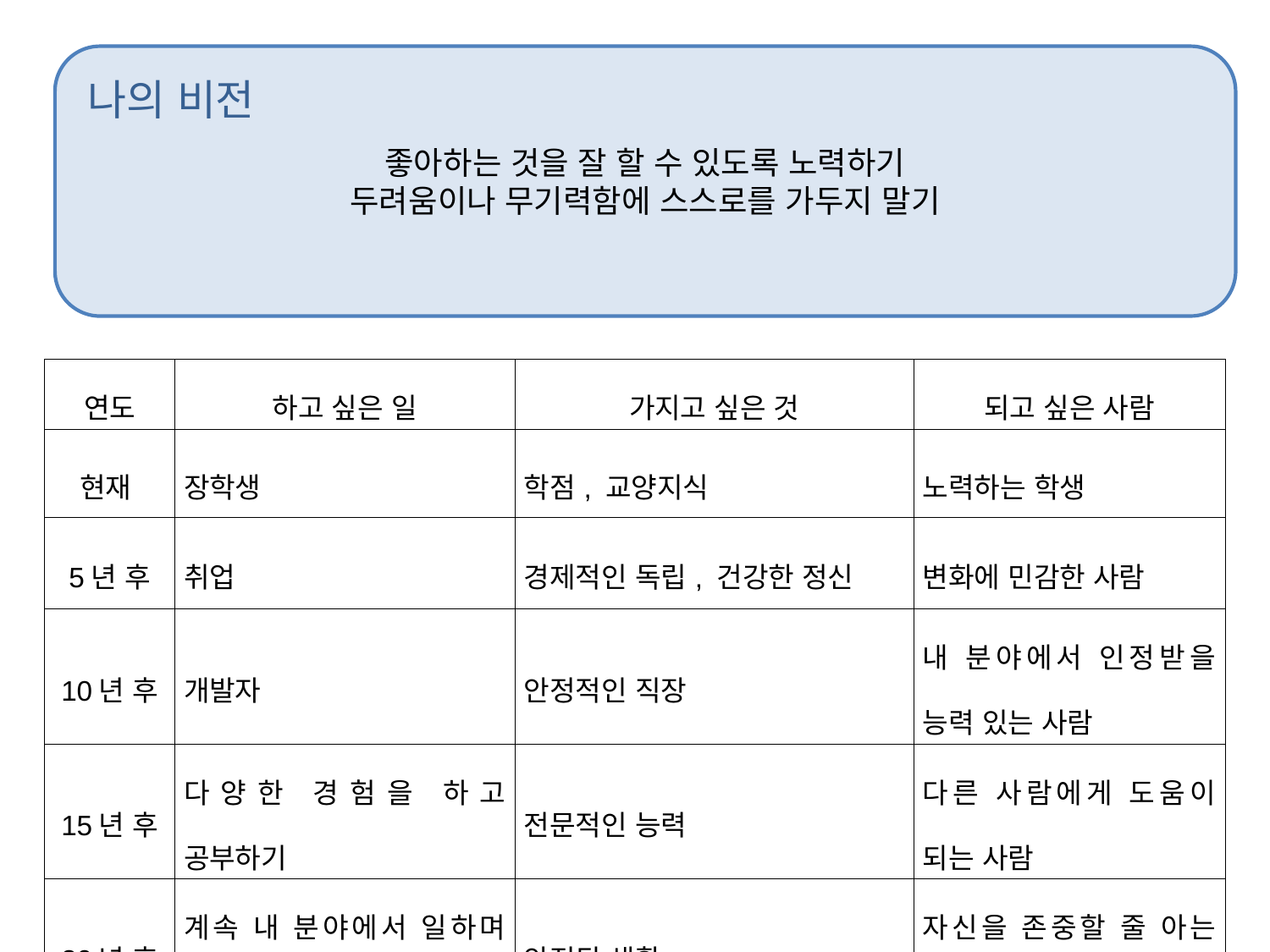

좋아하는 것을 잘 할 수 있도록 노력하기
두려움이나 무기력함에 스스로를 가두지 말기
나의 비전
| 연도 | 하고 싶은 일 | 가지고 싶은 것 | 되고 싶은 사람 |
| --- | --- | --- | --- |
| 현재 | 장학생 | 학점, 교양지식 | 노력하는 학생 |
| 5년 후 | 취업 | 경제적인 독립, 건강한 정신 | 변화에 민감한 사람 |
| 10년 후 | 개발자 | 안정적인 직장 | 내 분야에서 인정받을 능력 있는 사람 |
| 15년 후 | 다양한 경험을 하고 공부하기 | 전문적인 능력 | 다른 사람에게 도움이 되는 사람 |
| 30년 후 | 계속 내 분야에서 일하며 생산성을 잃지 않기 | 안정된 생활 | 자신을 존중할 줄 아는 사람 |